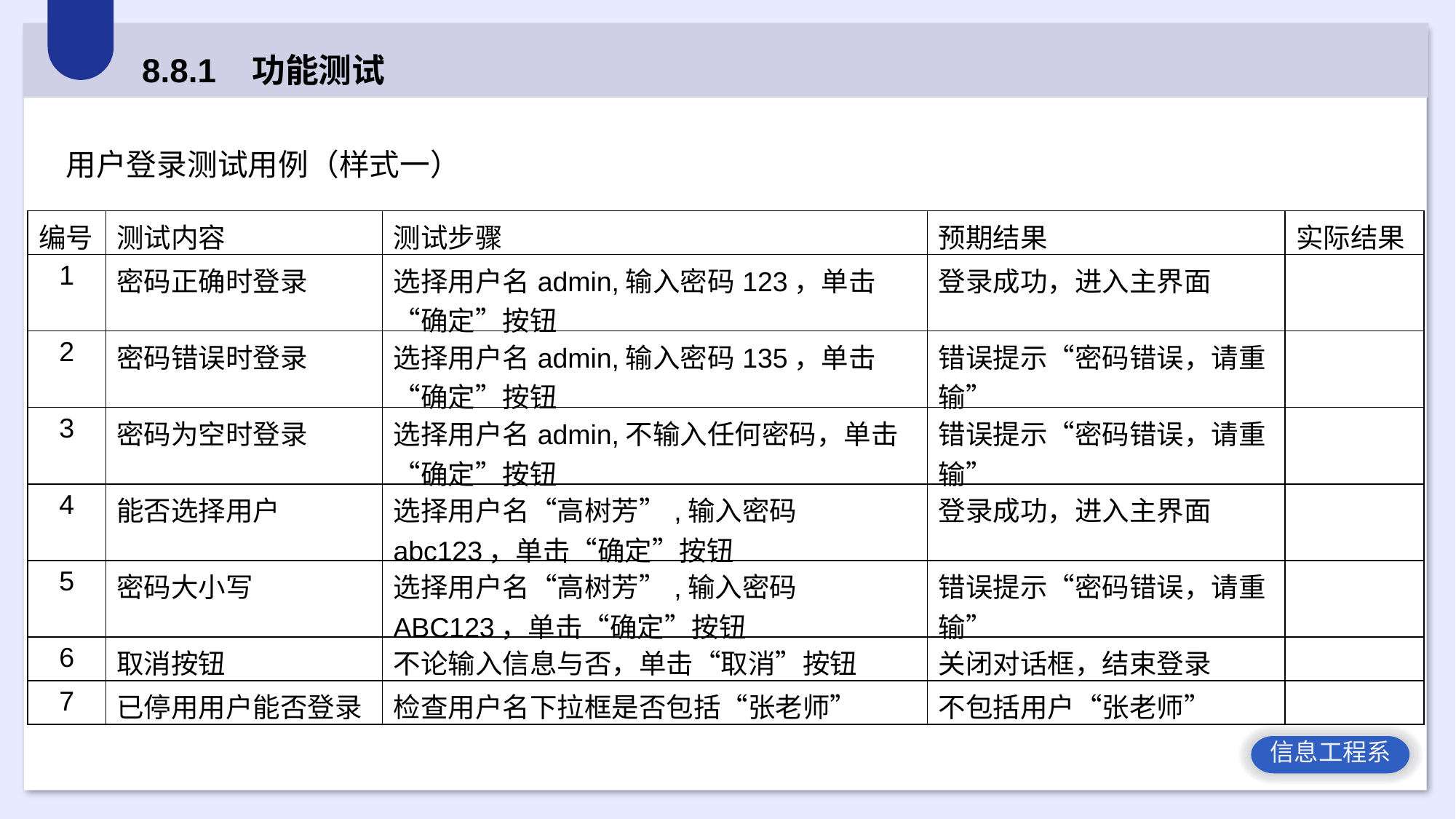

8.8.1   功能测试
用户登录测试用例（样式一）
| 编号 | 测试内容 | 测试步骤 | 预期结果 | 实际结果 |
| --- | --- | --- | --- | --- |
| 1 | 密码正确时登录 | 选择用户名admin,输入密码123，单击“确定”按钮 | 登录成功，进入主界面 |  |
| 2 | 密码错误时登录 | 选择用户名admin,输入密码135，单击“确定”按钮 | 错误提示“密码错误，请重输” |  |
| 3 | 密码为空时登录 | 选择用户名admin,不输入任何密码，单击“确定”按钮 | 错误提示“密码错误，请重输” |  |
| 4 | 能否选择用户 | 选择用户名“高树芳”,输入密码abc123，单击“确定”按钮 | 登录成功，进入主界面 |  |
| 5 | 密码大小写 | 选择用户名“高树芳”,输入密码ABC123，单击“确定”按钮 | 错误提示“密码错误，请重输” |  |
| 6 | 取消按钮 | 不论输入信息与否，单击“取消”按钮 | 关闭对话框，结束登录 |  |
| 7 | 已停用用户能否登录 | 检查用户名下拉框是否包括“张老师” | 不包括用户“张老师” |  |